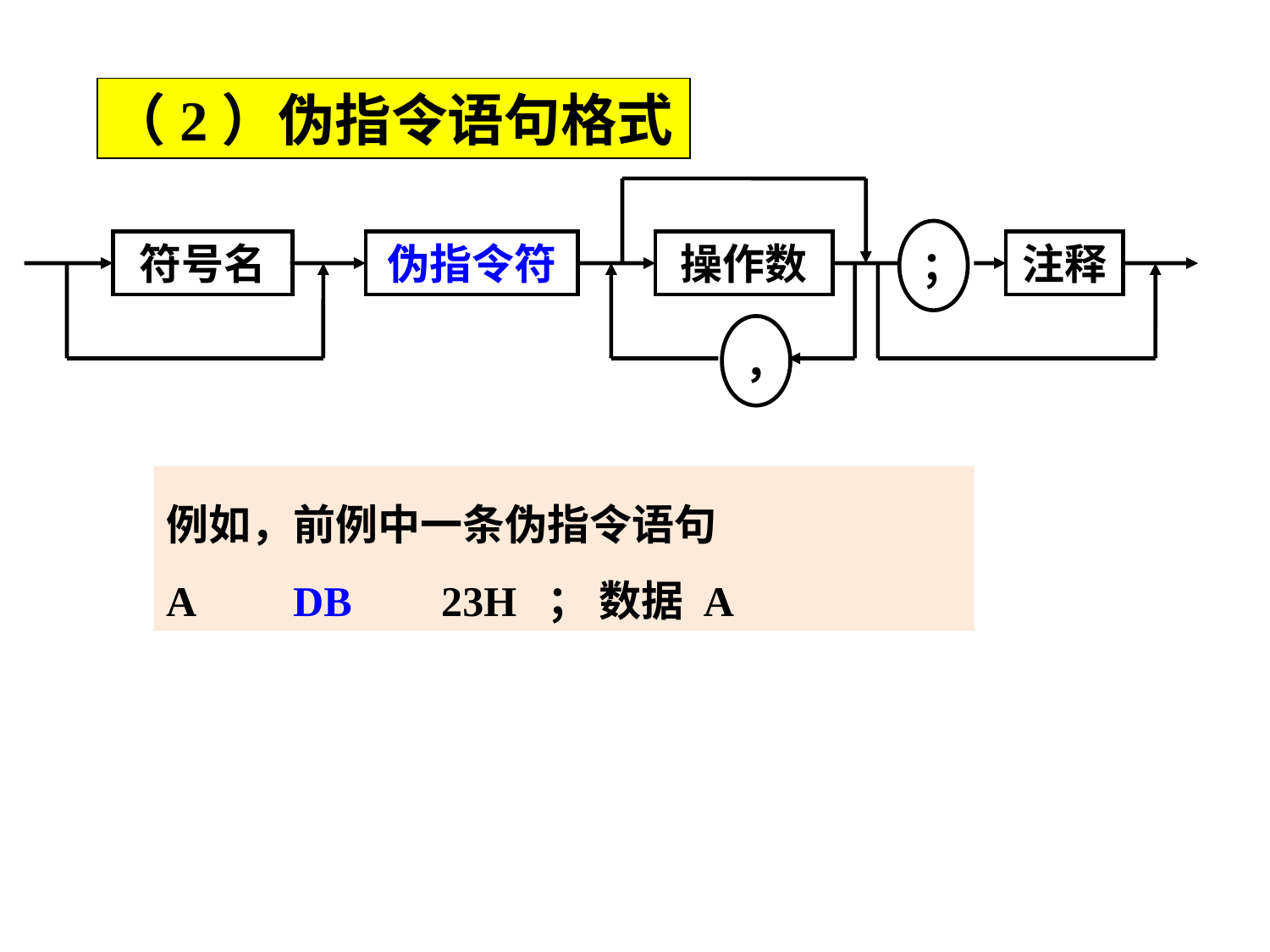

（2）伪指令语句格式

；
符号名
伪指令符
操作数
注释

，

例如，前例中一条伪指令语句
A	DB	  23H	； 数据 A
11